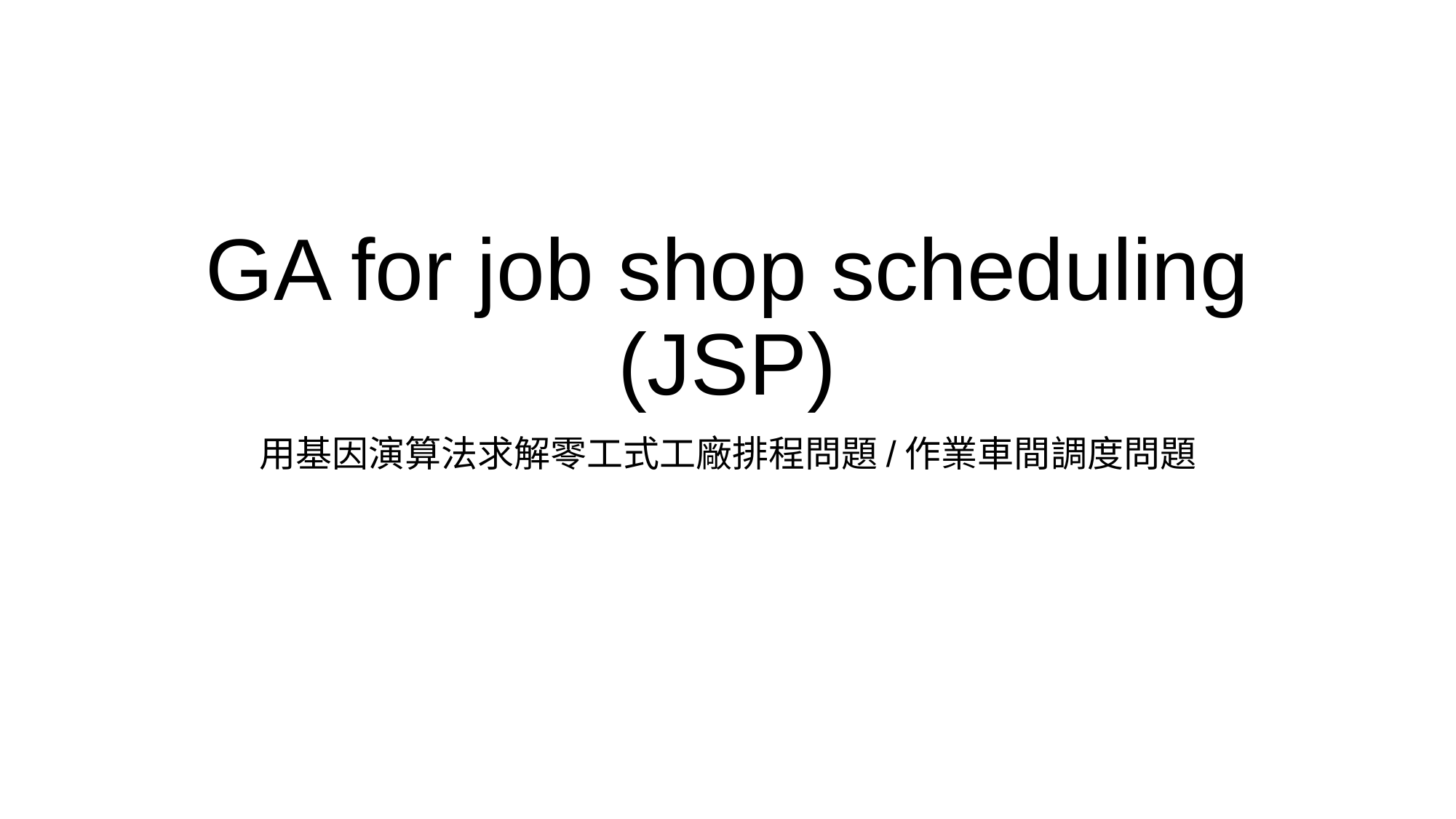

# GA for job shop scheduling (JSP)
用基因演算法求解零工式工廠排程問題/作業車間調度問題